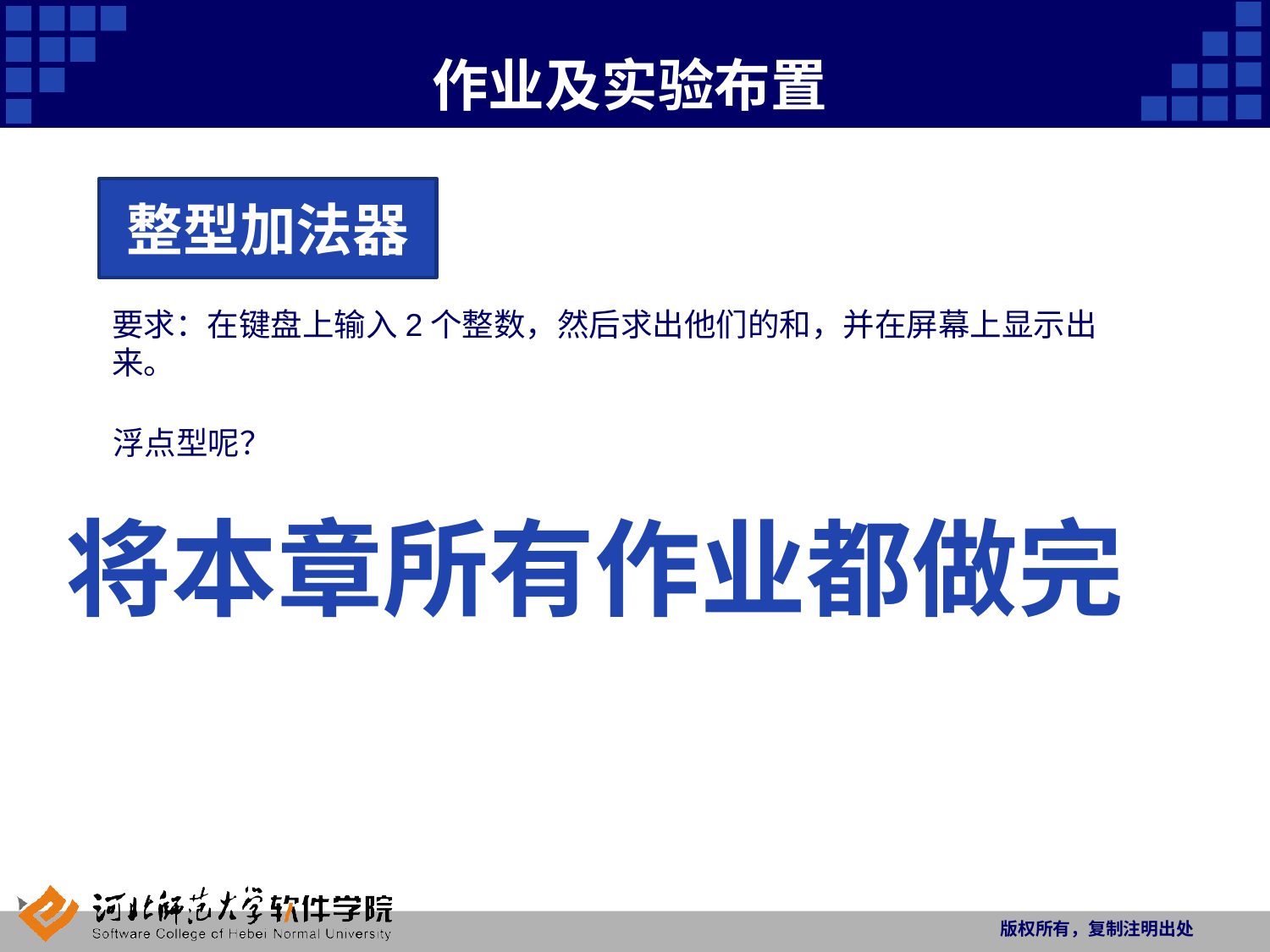

# 作业及实验布置
整型加法器
要求：在键盘上输入2个整数，然后求出他们的和，并在屏幕上显示出来。
浮点型呢？
 将本章所有作业都做完

版权所有，复制注明出处